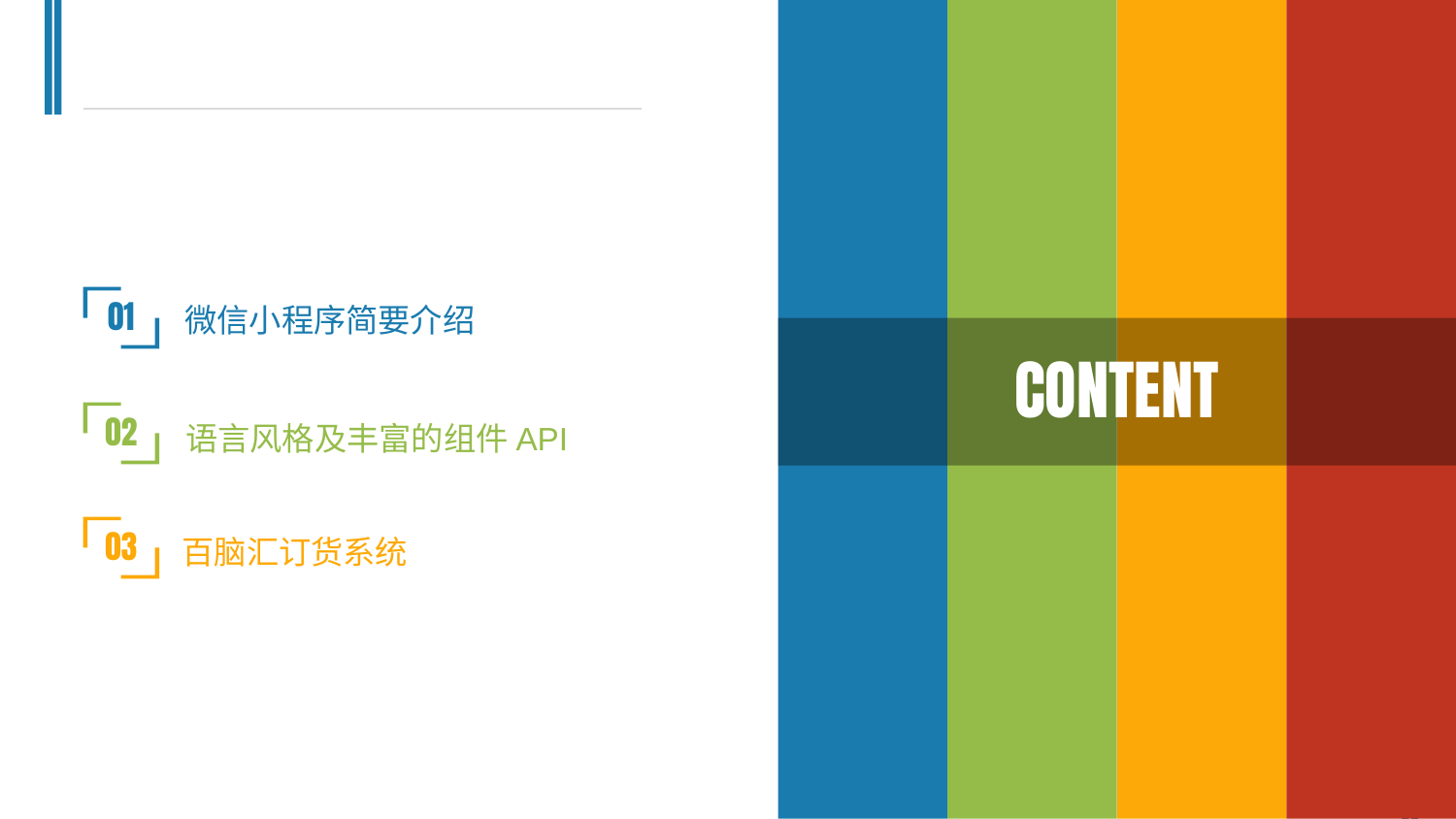

01
微信小程序简要介绍
CONTENT
02
语言风格及丰富的组件API
03
百脑汇订货系统